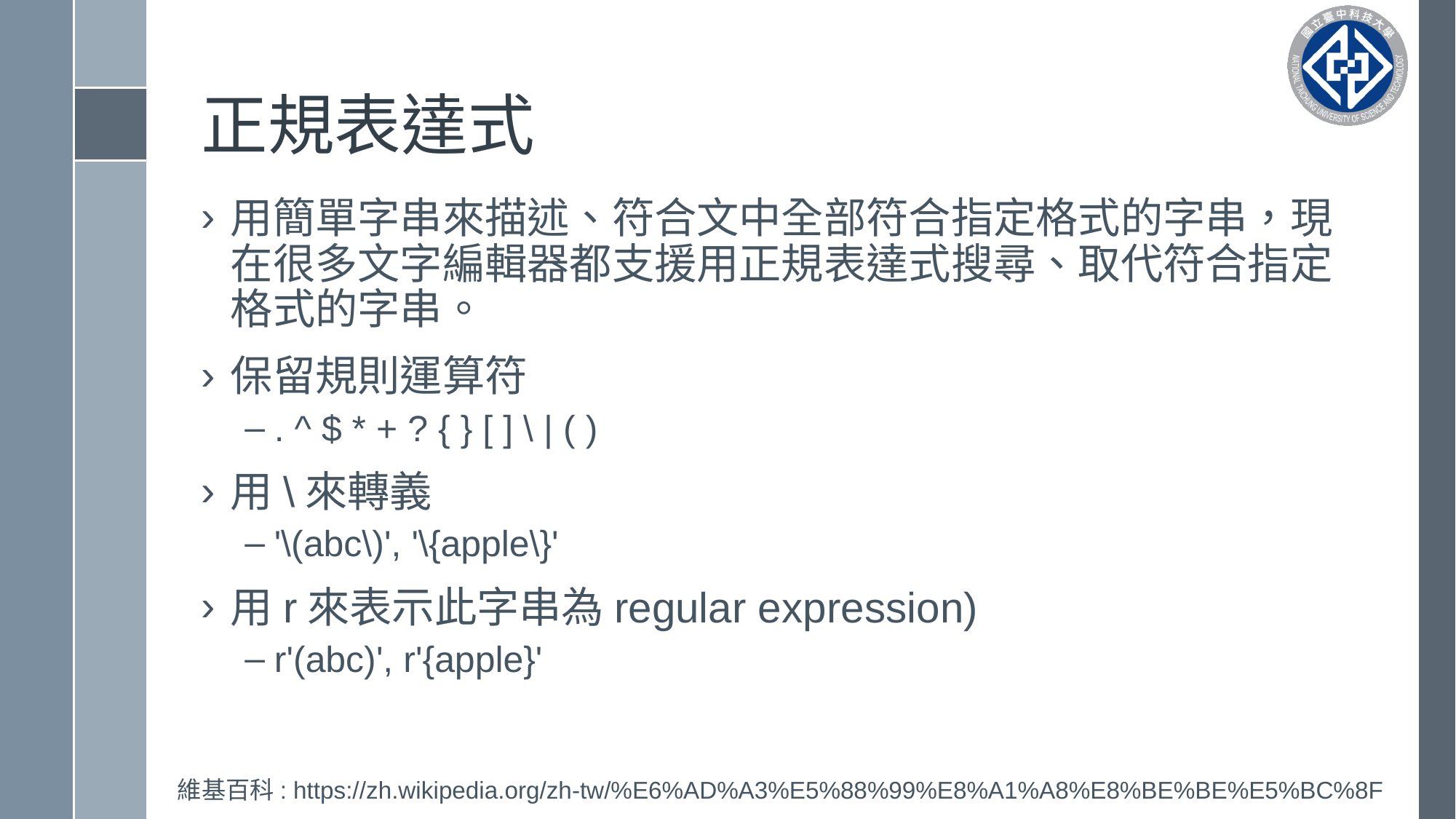

# 正規表達式
用簡單字串來描述、符合文中全部符合指定格式的字串，現在很多文字編輯器都支援用正規表達式搜尋、取代符合指定格式的字串。
保留規則運算符
. ^ $ * + ? { } [ ] \ | ( )
用\來轉義
'\(abc\)', '\{apple\}'
用r來表示此字串為regular expression)
r'(abc)', r'{apple}'
維基百科: https://zh.wikipedia.org/zh-tw/%E6%AD%A3%E5%88%99%E8%A1%A8%E8%BE%BE%E5%BC%8F